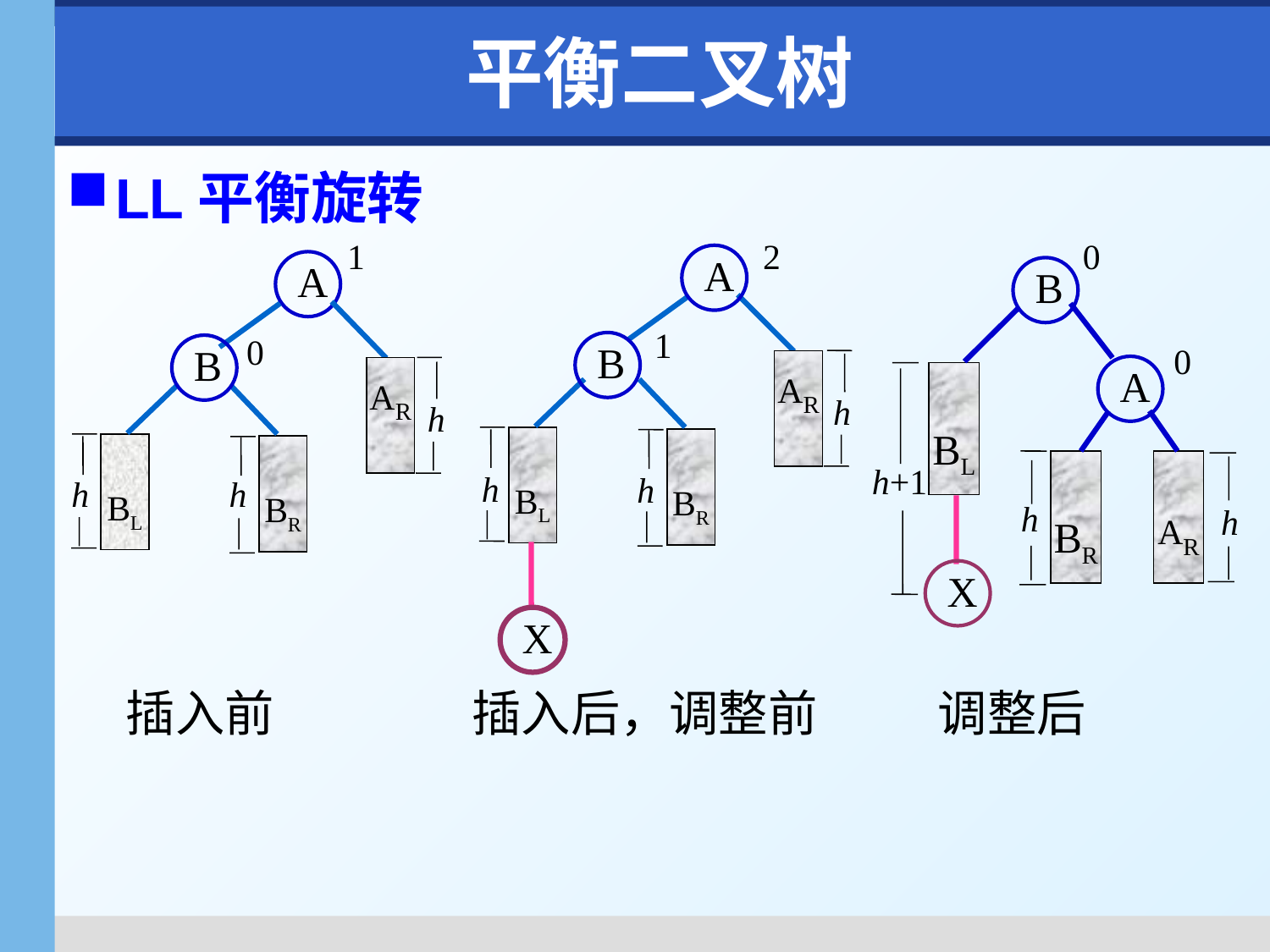

# 平衡二叉树
LL平衡旋转

1
A

0
B

AR

h

BL

BR

h
h

2
A

1
B

AR

h

BL

BR

h
h

X
0

B

0
A

BL

BR

AR

h+1

h
h

X

插入前                  插入后，调整前           调整后